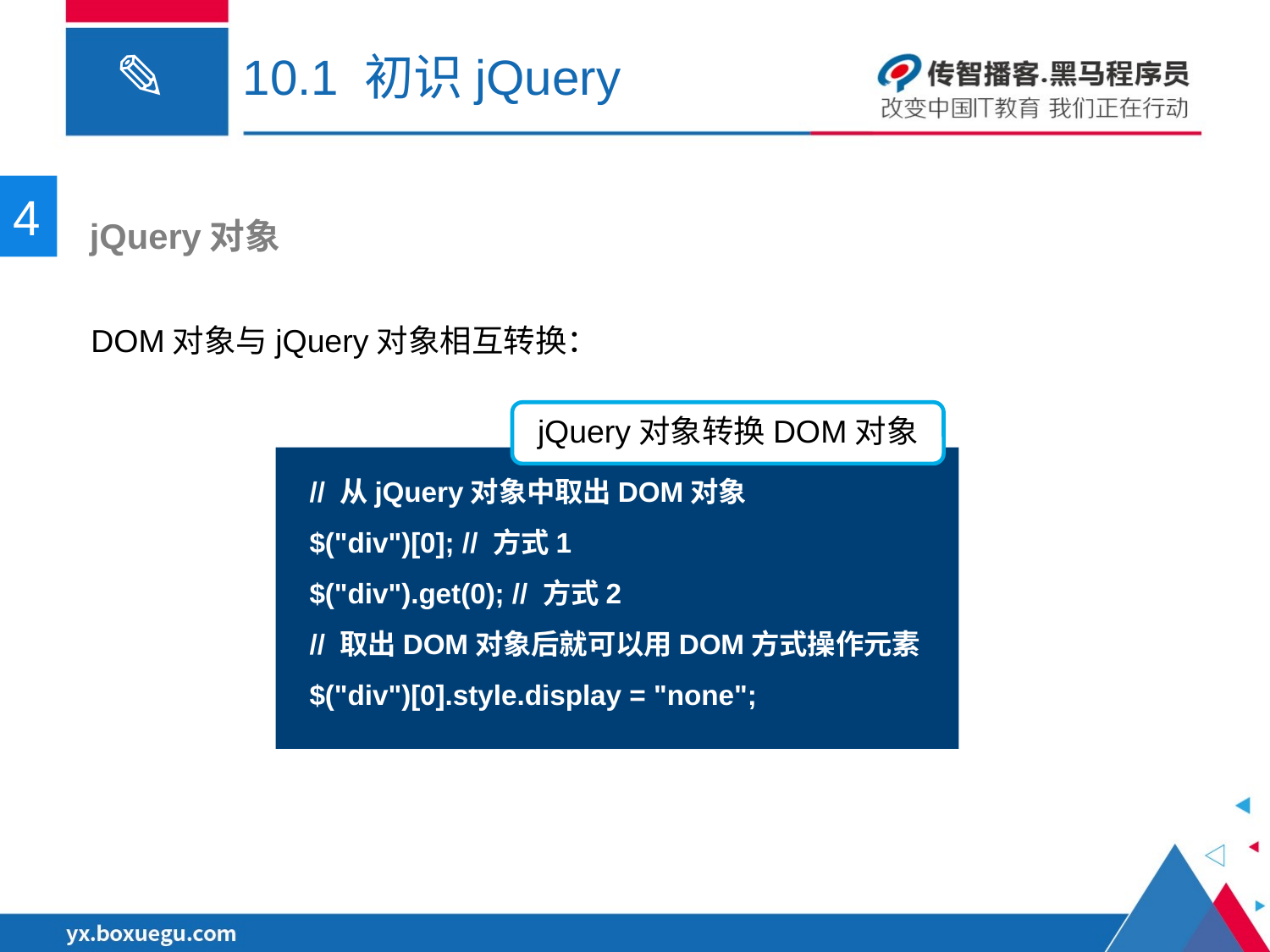

# 10.1 初识jQuery

4
  jQuery对象
DOM对象与jQuery对象相互转换：
jQuery对象转换DOM对象

// 从jQuery对象中取出DOM对象
$("div")[0]; // 方式1
$("div").get(0); // 方式2
// 取出DOM对象后就可以用DOM方式操作元素
$("div")[0].style.display = "none";